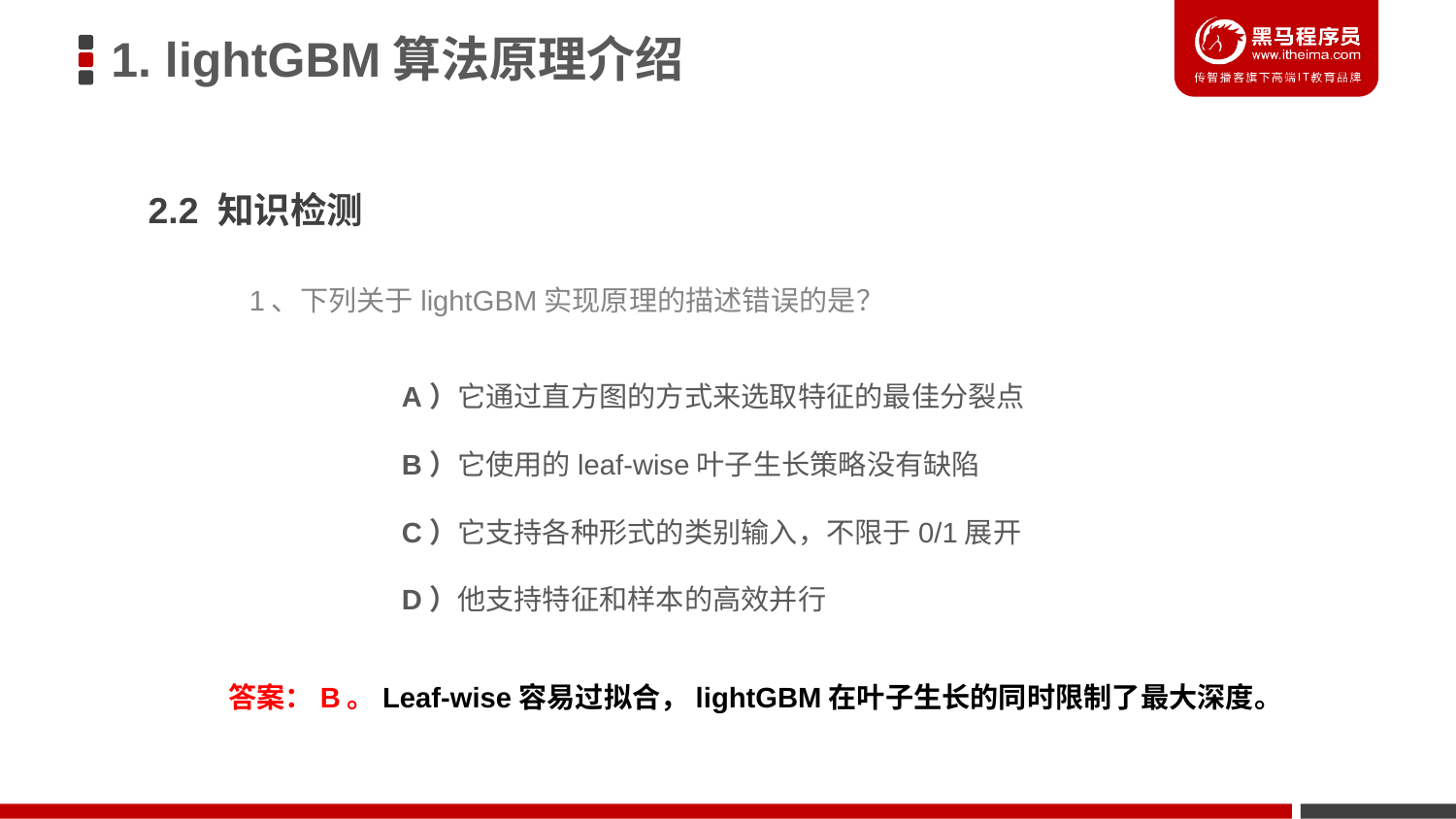

1. lightGBM算法原理介绍
2.2 知识检测
1、下列关于lightGBM实现原理的描述错误的是？
A）它通过直方图的方式来选取特征的最佳分裂点

B）它使用的leaf-wise叶子生长策略没有缺陷

C）它支持各种形式的类别输入，不限于0/1展开

D）他支持特征和样本的高效并行
答案：B。Leaf-wise容易过拟合，lightGBM在叶子生长的同时限制了最大深度。